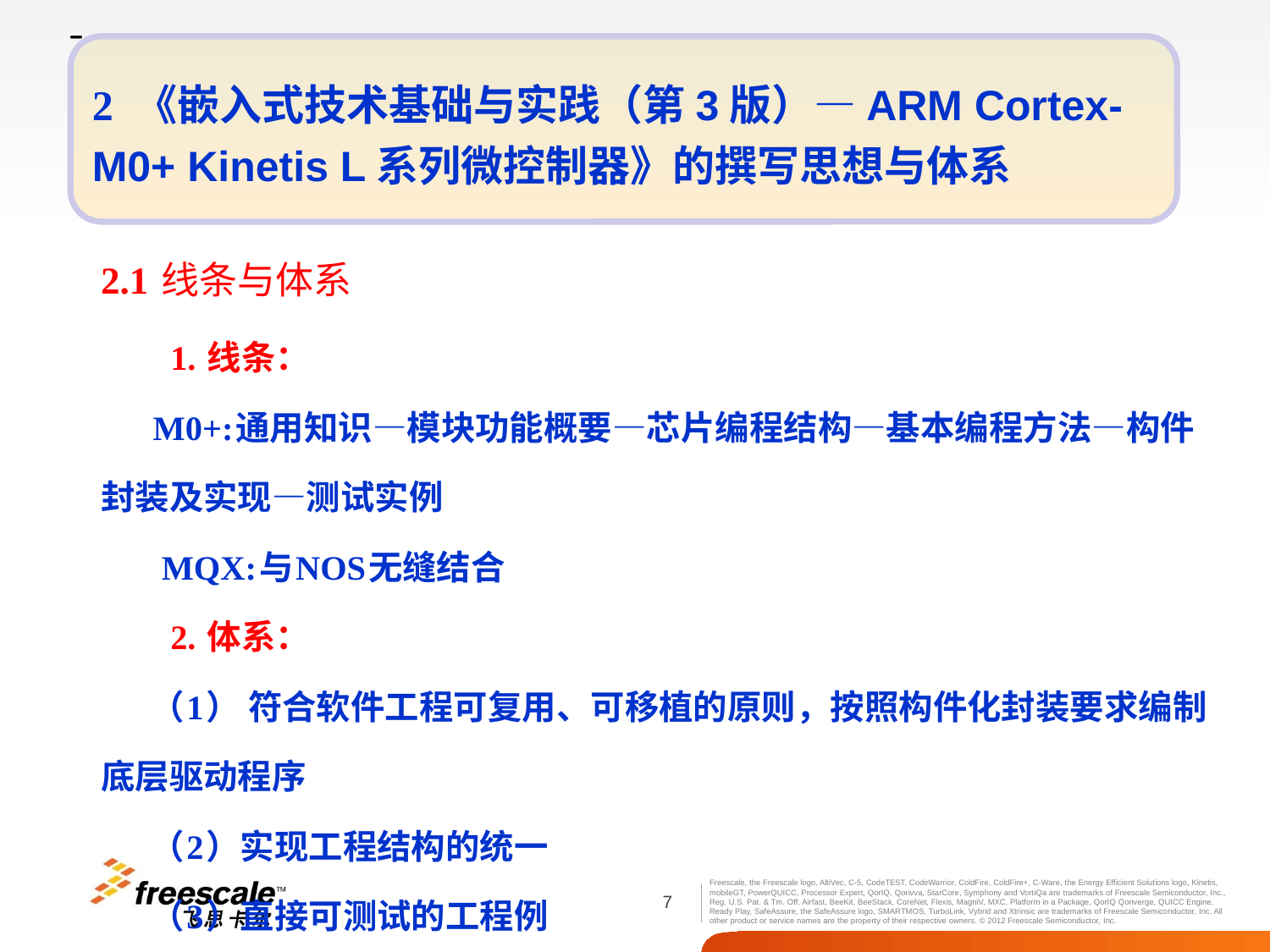

2 《嵌入式技术基础与实践（第3版）—ARM Cortex-M0+ Kinetis L系列微控制器》的撰写思想与体系
2.1 线条与体系
        1. 线条：
      M0+:通用知识—模块功能概要—芯片编程结构—基本编程方法—构件封装及实现—测试实例
       MQX:与NOS无缝结合
        2. 体系：
      （1） 符合软件工程可复用、可移植的原则，按照构件化封装要求编制底层驱动程序
      （2）实现工程结构的统一
      （3）直接可测试的工程例